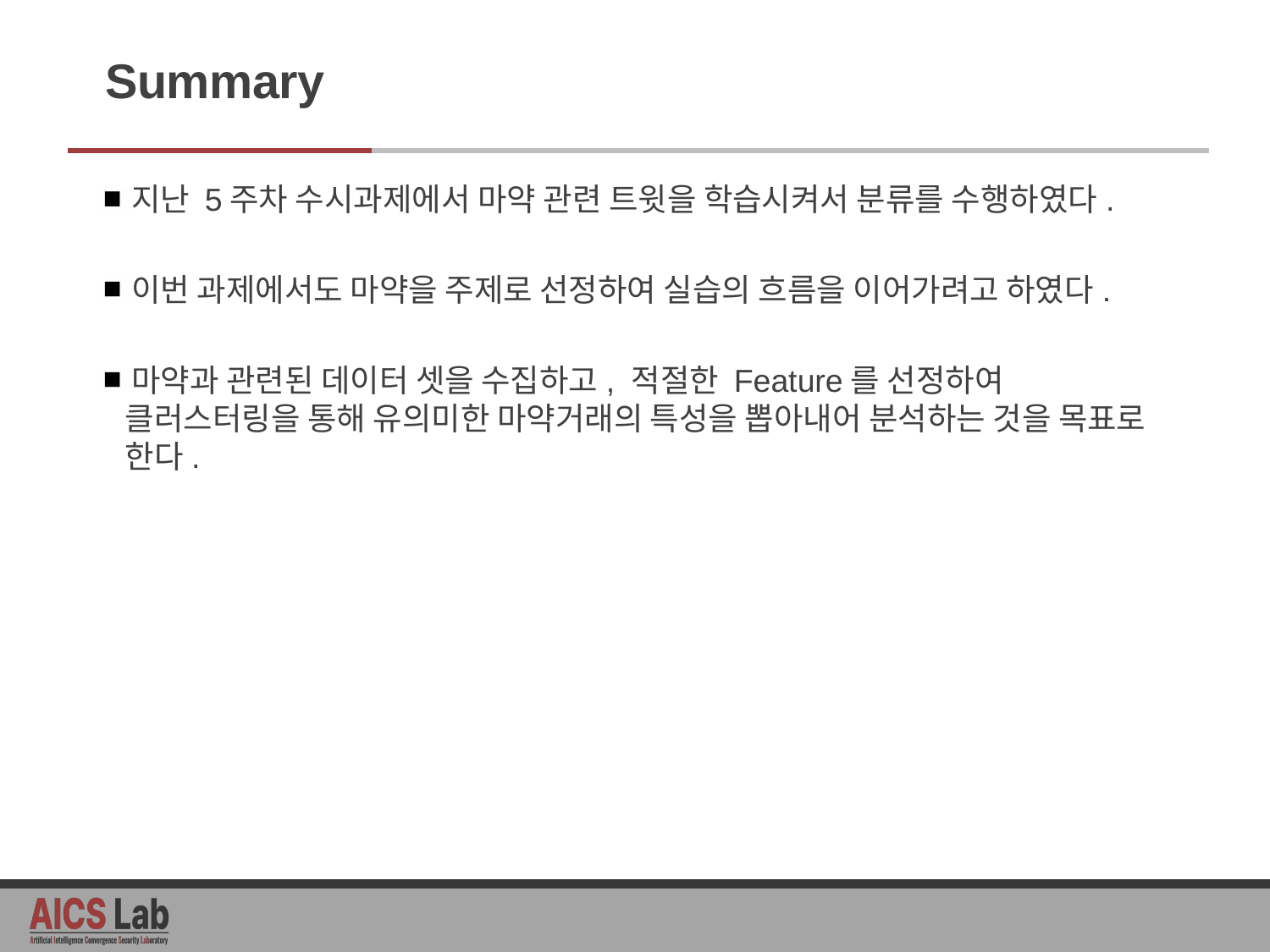

# Summary
지난 5주차 수시과제에서 마약 관련 트윗을 학습시켜서 분류를 수행하였다.

이번 과제에서도 마약을 주제로 선정하여 실습의 흐름을 이어가려고 하였다.

마약과 관련된 데이터 셋을 수집하고, 적절한 Feature를 선정하여 클러스터링을 통해 유의미한 마약거래의 특성을 뽑아내어 분석하는 것을 목표로 한다.